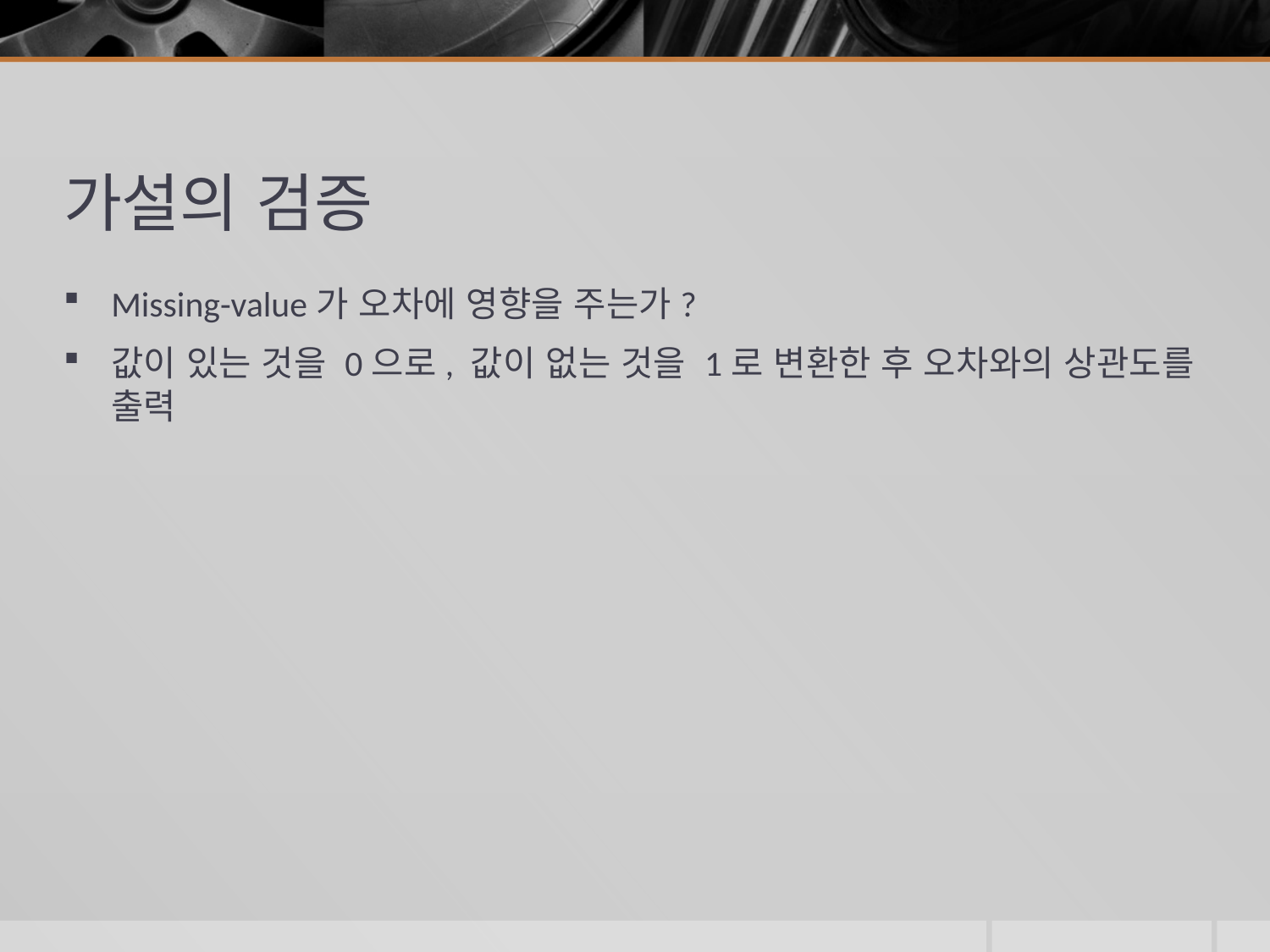

# 가설의 검증
Missing-value가 오차에 영향을 주는가?
값이 있는 것을 0으로, 값이 없는 것을 1로 변환한 후 오차와의 상관도를 출력